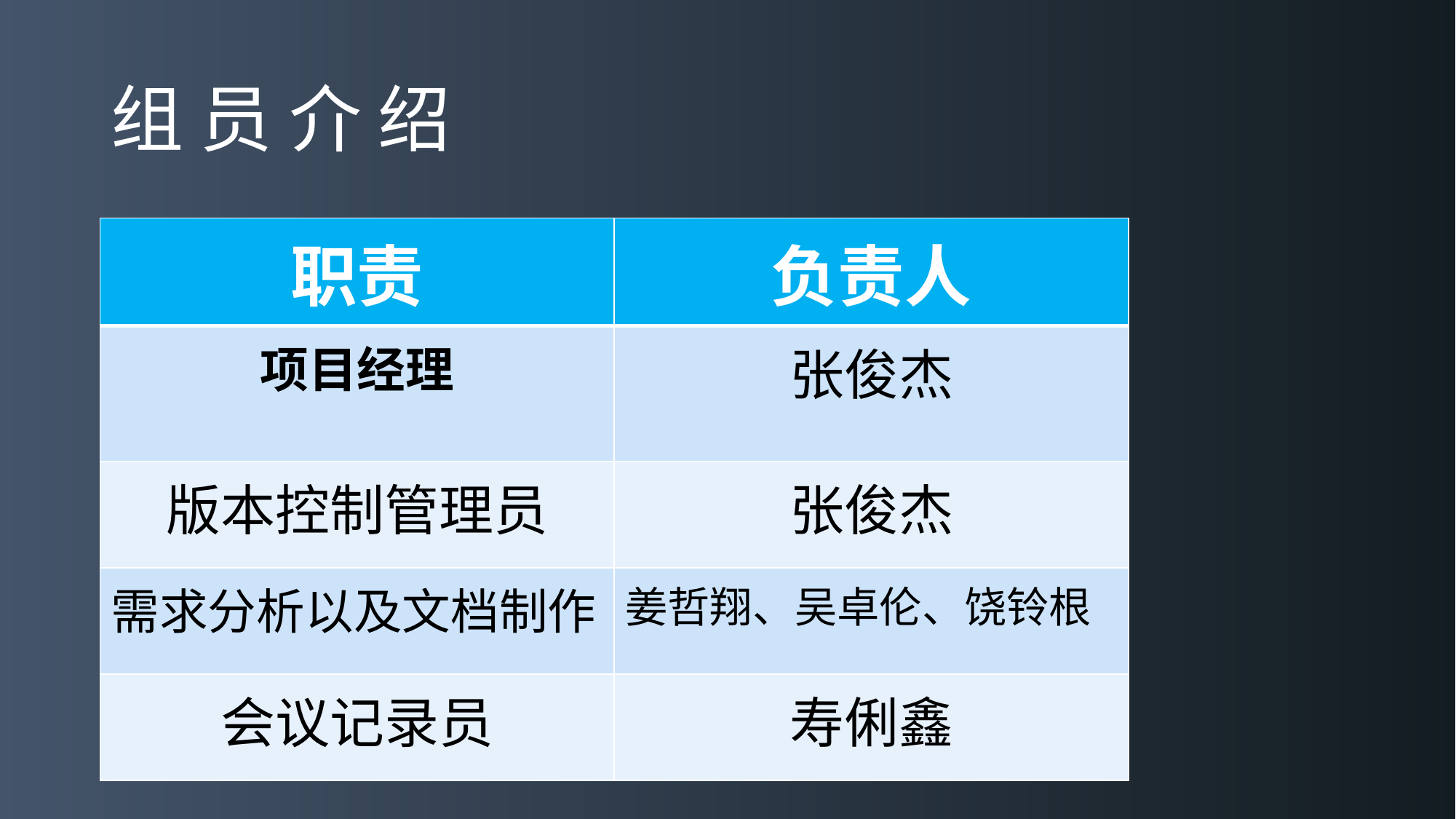

# 组 员 介 绍
| 职责 | 负责人 |
| --- | --- |
| 项目经理 | 张俊杰 |
| 版本控制管理员 | 张俊杰 |
| 需求分析以及文档制作 | 姜哲翔、吴卓伦、饶铃根 |
| 会议记录员 | 寿俐鑫 |